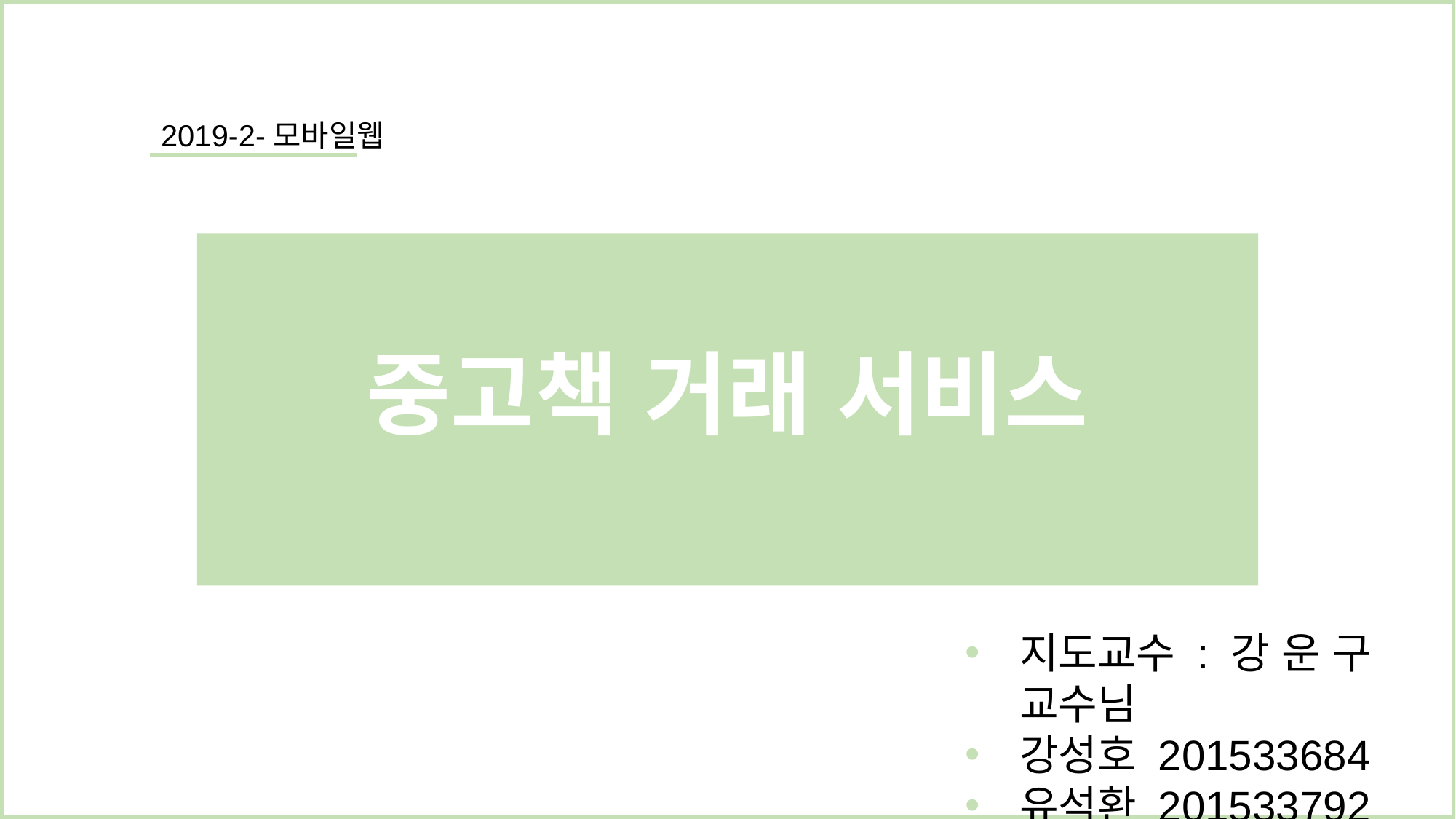

2019-2-모바일웹

중고책 거래 서비스
지도교수 : 강 운 구 교수님
강성호 201533684
유석환 201533792